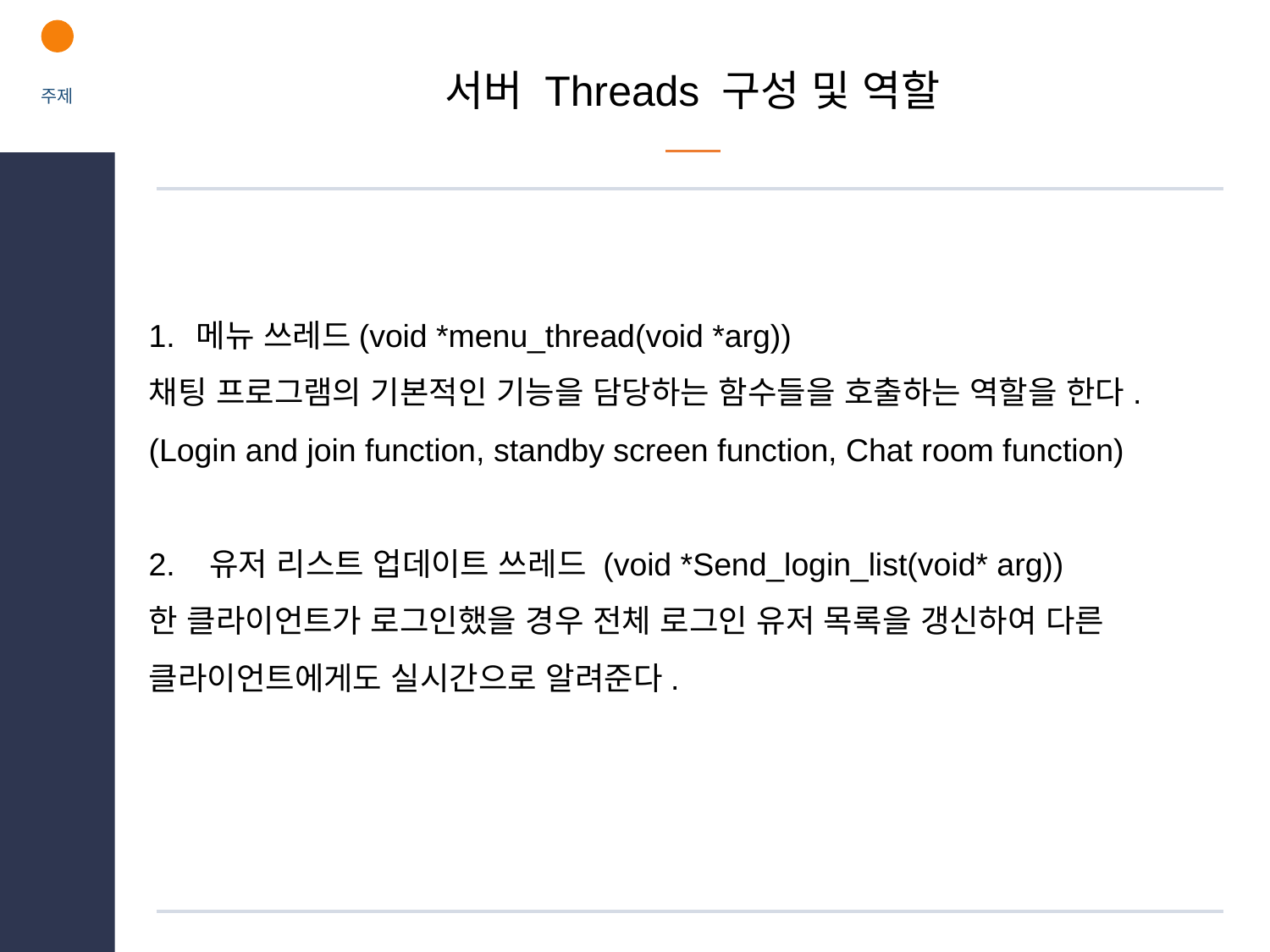

주제
# 서버 Threads 구성 및 역할

메뉴 쓰레드(void *menu_thread(void *arg))
채팅 프로그램의 기본적인 기능을 담당하는 함수들을 호출하는 역할을 한다.
(Login and join function, standby screen function, Chat room function)

2.   유저 리스트 업데이트 쓰레드 (void *Send_login_list(void* arg))
한 클라이언트가 로그인했을 경우 전체 로그인 유저 목록을 갱신하여 다른 클라이언트에게도 실시간으로 알려준다.